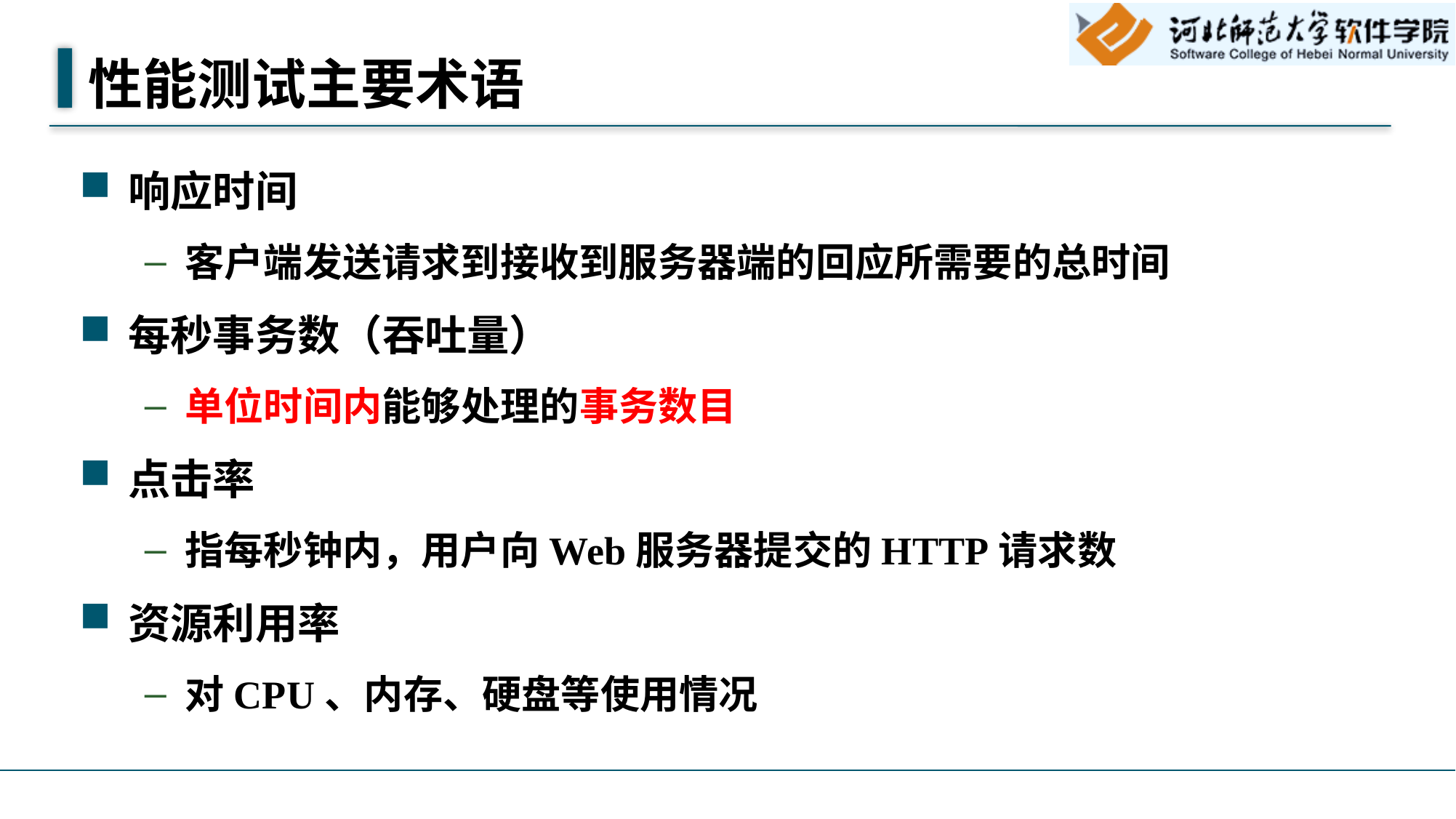

# 性能测试主要术语
响应时间
客户端发送请求到接收到服务器端的回应所需要的总时间
每秒事务数（吞吐量）
单位时间内能够处理的事务数目
点击率
指每秒钟内，用户向Web服务器提交的HTTP请求数
资源利用率
对CPU、内存、硬盘等使用情况